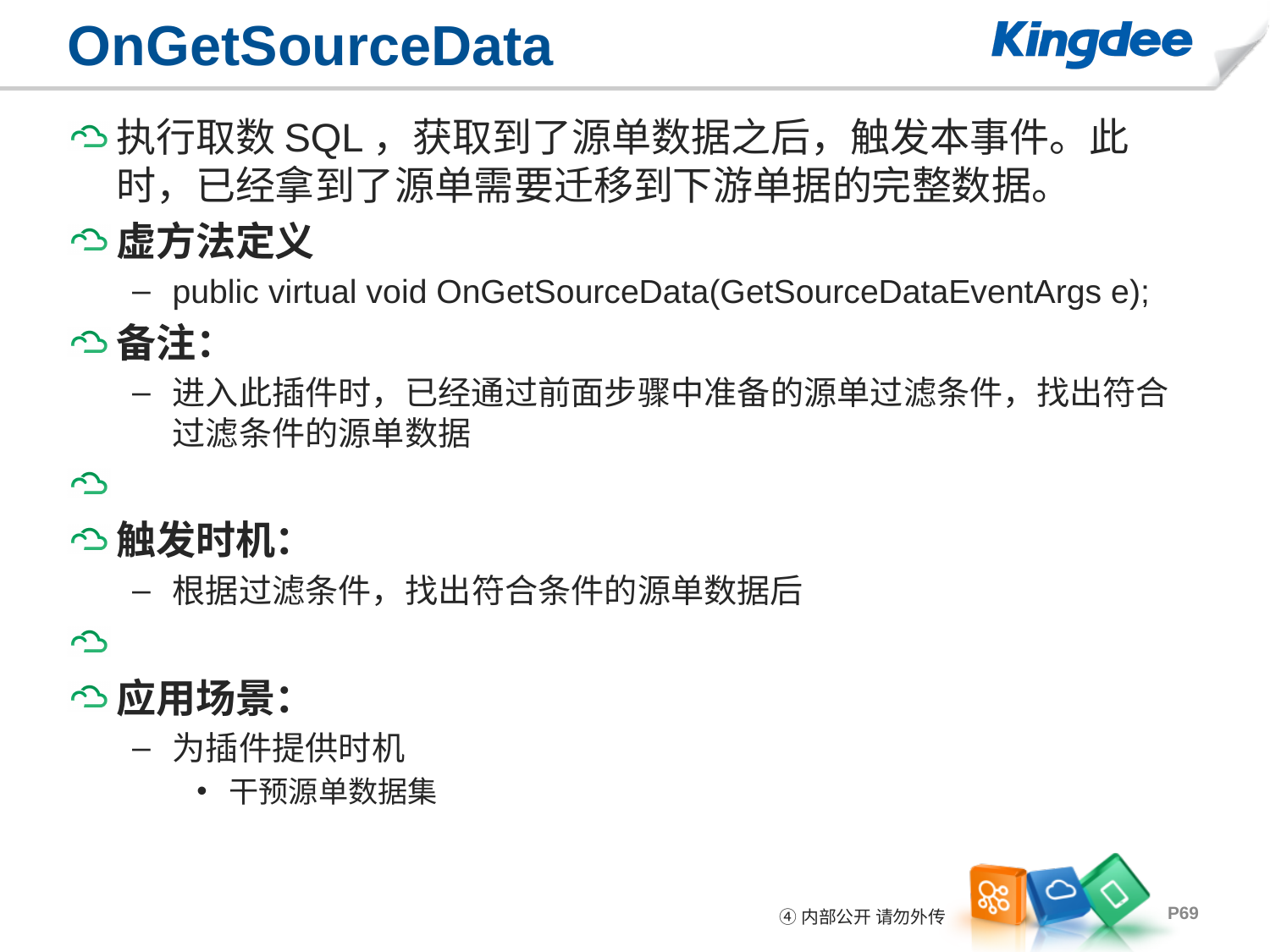

# OnGetSourceData
执行取数SQL，获取到了源单数据之后，触发本事件。此时，已经拿到了源单需要迁移到下游单据的完整数据。
虚方法定义
public virtual void OnGetSourceData(GetSourceDataEventArgs e);
备注：
进入此插件时，已经通过前面步骤中准备的源单过滤条件，找出符合过滤条件的源单数据

触发时机：
根据过滤条件，找出符合条件的源单数据后

应用场景：
为插件提供时机
干预源单数据集